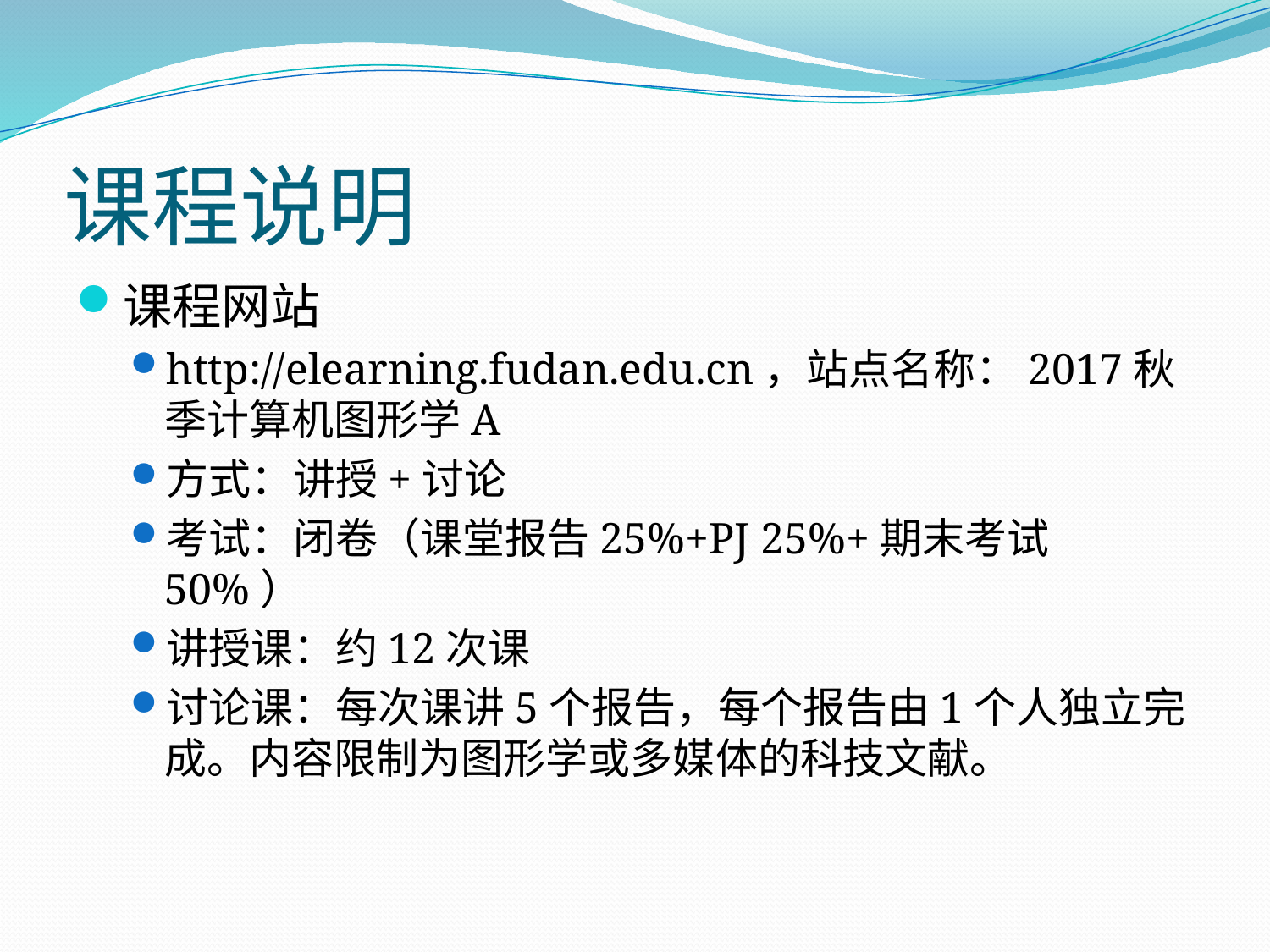

# 课程说明
课程网站
http://elearning.fudan.edu.cn，站点名称：2017秋季计算机图形学A
方式：讲授+讨论
考试：闭卷（课堂报告25%+PJ 25%+期末考试50%）
讲授课：约12次课
讨论课：每次课讲5个报告，每个报告由1个人独立完成。内容限制为图形学或多媒体的科技文献。